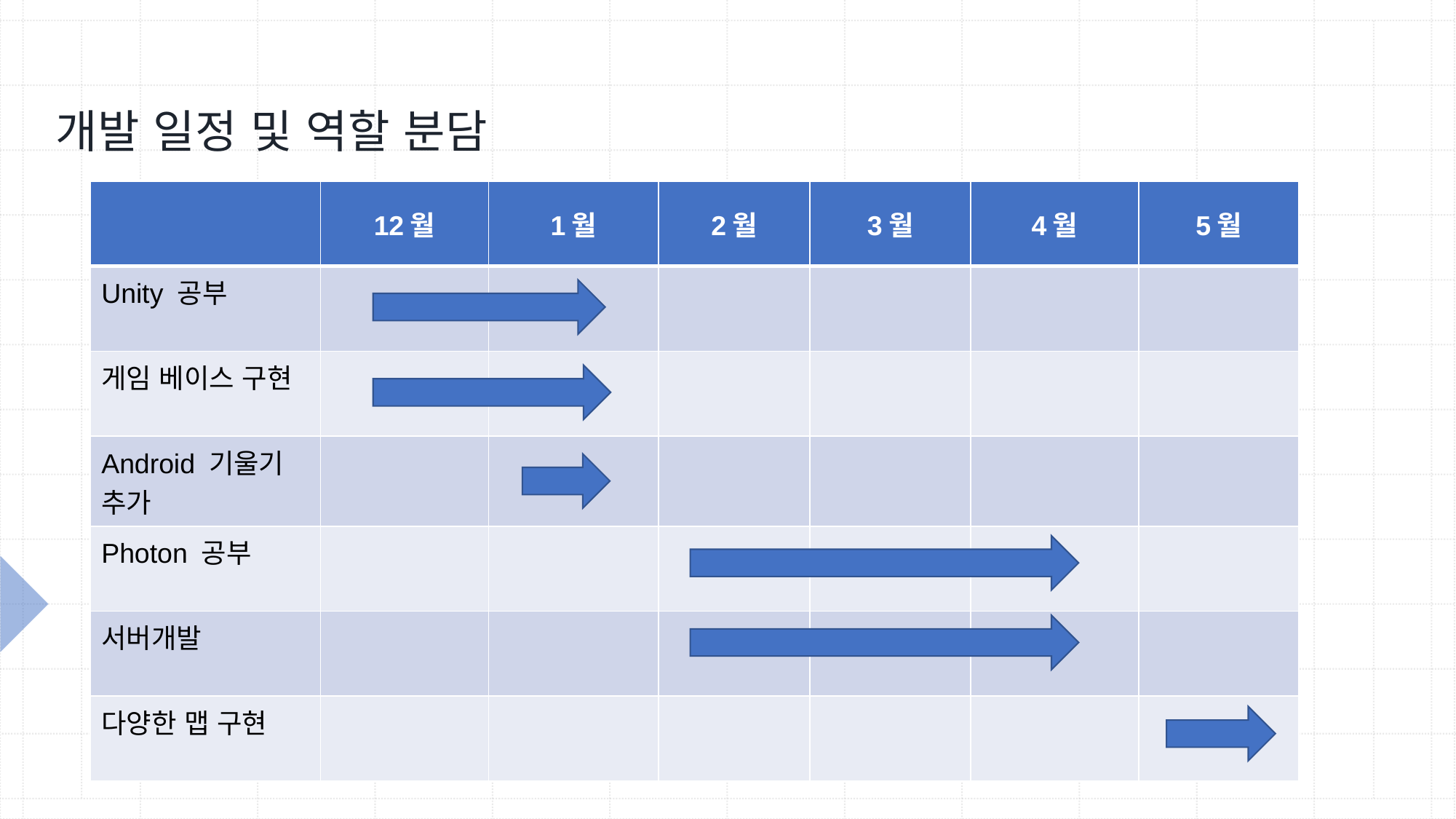

개발 일정 및 역할 분담
|  | 12월 | 1월 | 2월 | 3월 | 4월 | 5월 |
| --- | --- | --- | --- | --- | --- | --- |
| Unity 공부 |  |  |  |  |  |  |
| 게임 베이스 구현 |  |  |  |  |  |  |
| Android 기울기 추가 |  |  |  |  |  |  |
| Photon 공부 |  |  |  |  |  |  |
| 서버개발 |  |  |  |  |  |  |
| 다양한 맵 구현 |  |  |  |  |  |  |